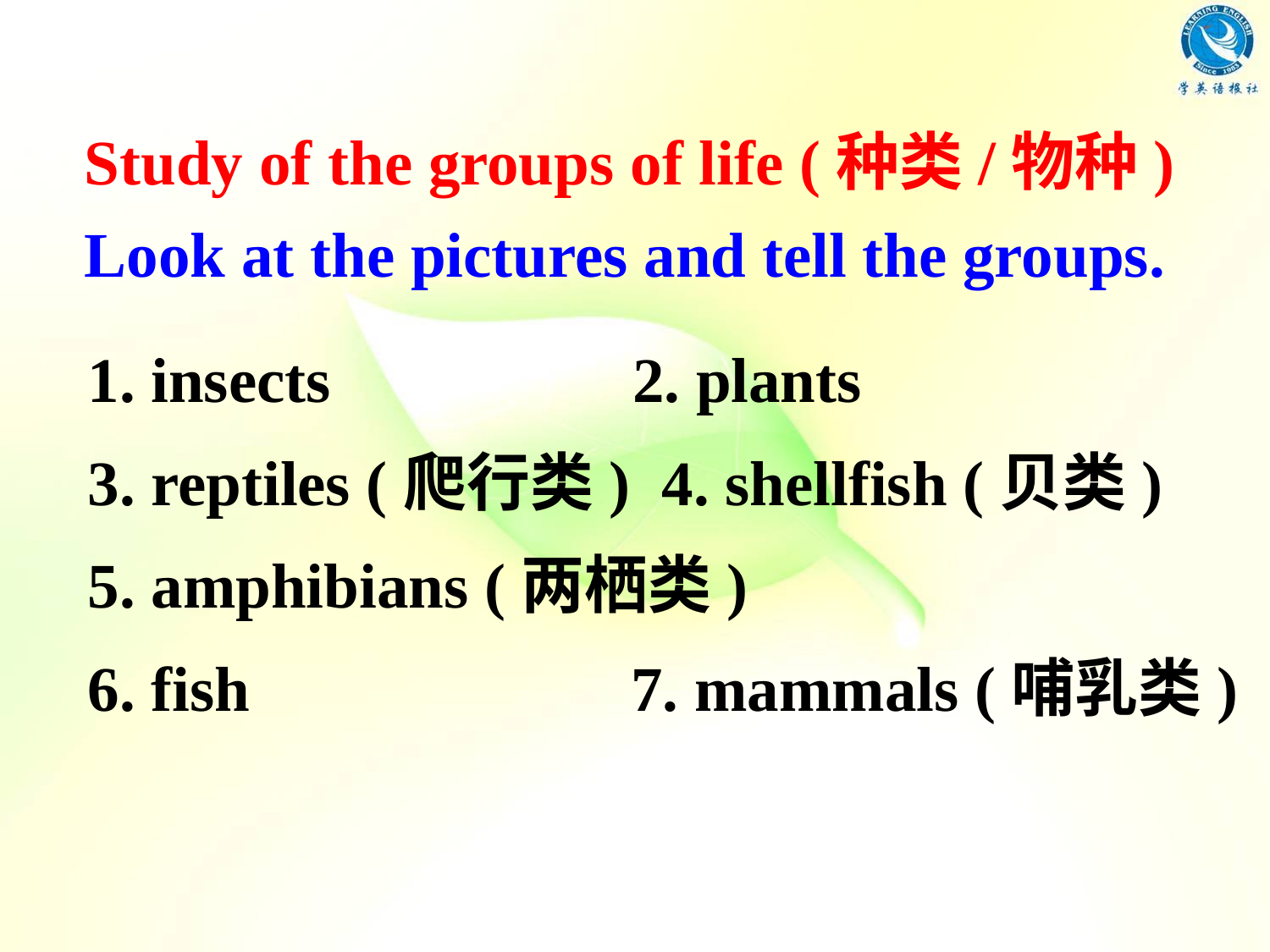

Study of the groups of life (种类/物种)
Look at the pictures and tell the groups.
1. insects                   2. plants
3. reptiles (爬行类)  4. shellfish (贝类)
5. amphibians (两栖类)
6. fish                        7. mammals (哺乳类)